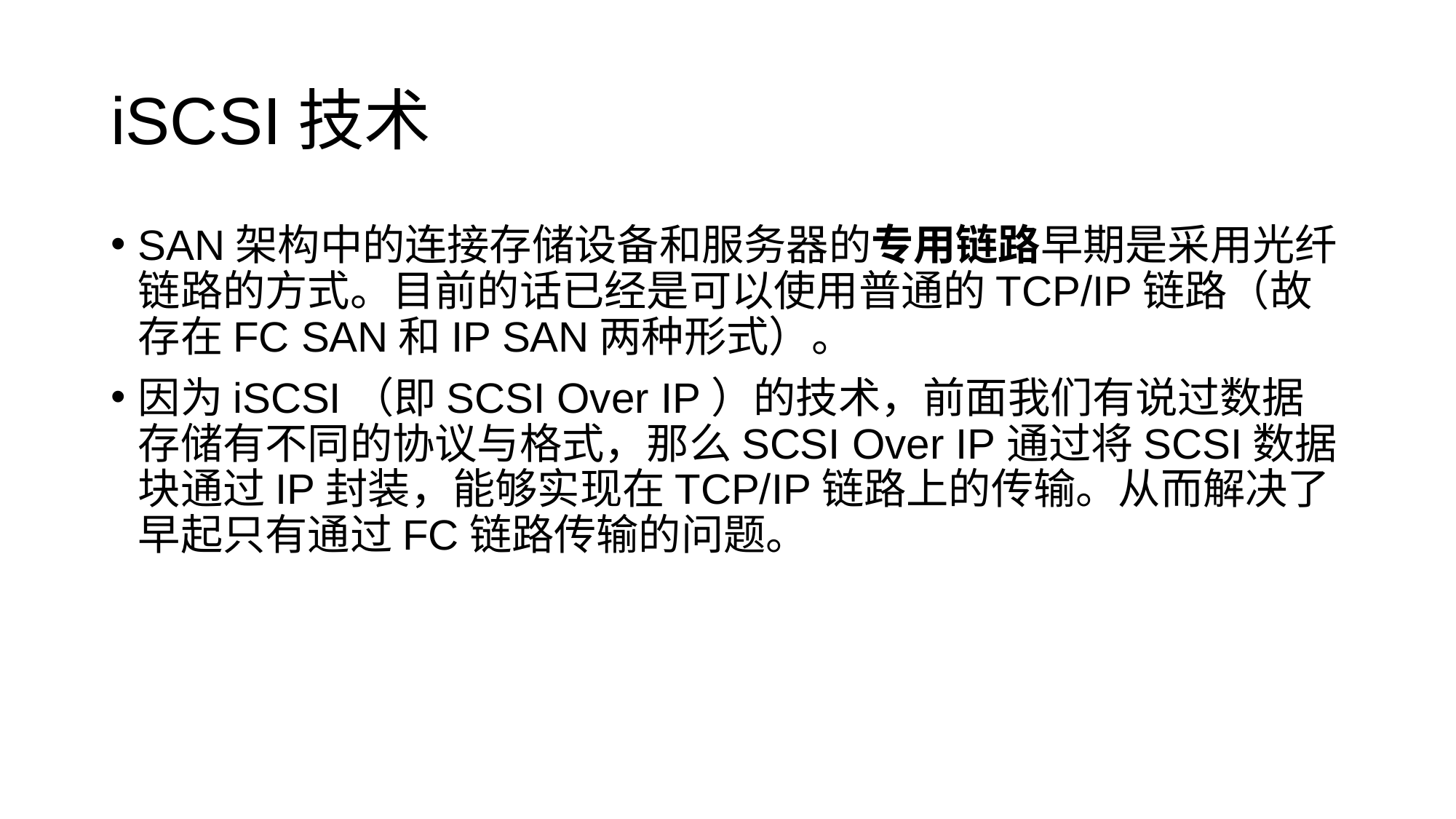

# iSCSI技术
SAN架构中的连接存储设备和服务器的专用链路早期是采用光纤链路的方式。目前的话已经是可以使用普通的TCP/IP链路（故存在FC SAN和IP SAN两种形式）。
因为iSCSI（即SCSI Over IP）的技术，前面我们有说过数据存储有不同的协议与格式，那么SCSI Over IP通过将SCSI数据块通过IP封装，能够实现在TCP/IP链路上的传输。从而解决了早起只有通过FC链路传输的问题。